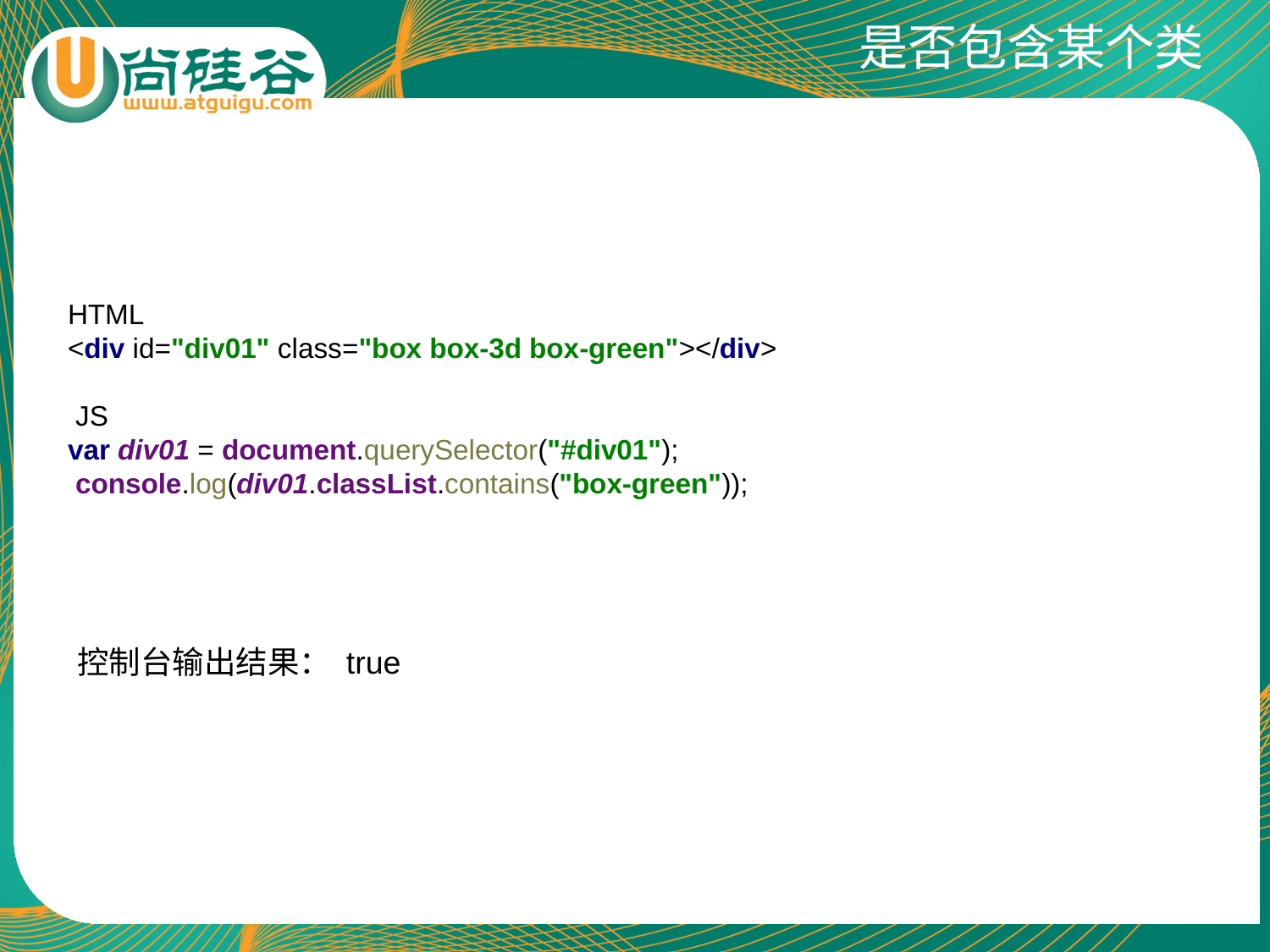

# 是否包含某个类
HTML
<div id="div01" class="box box-3d box-green"></div>
 JS
var div01 = document.querySelector("#div01");
 console.log(div01.classList.contains("box-green"));
控制台输出结果： true